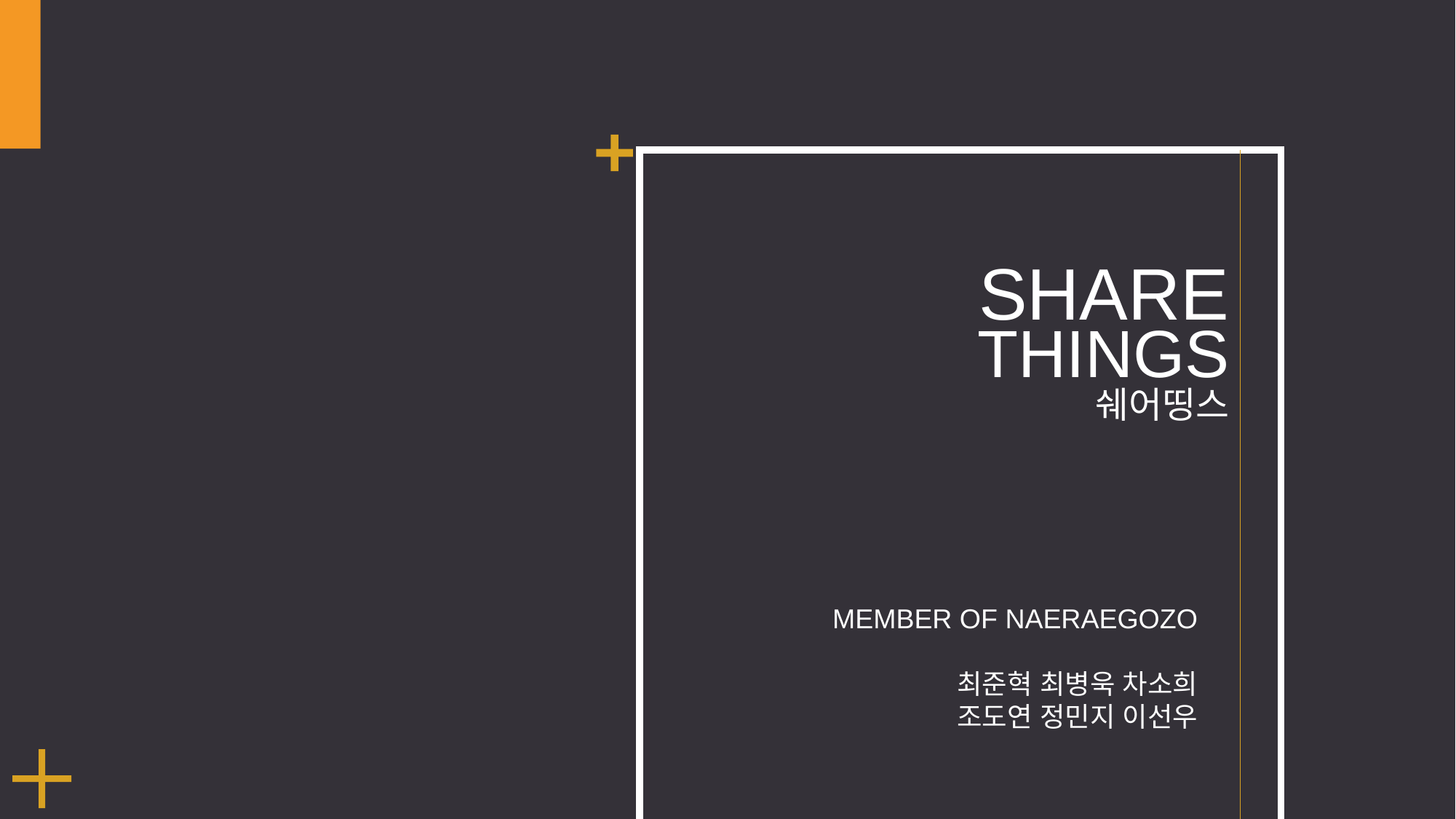

SHARE
THINGS
쉐어띵스
MEMBER OF NAERAEGOZO

최준혁 최병욱 차소희
조도연 정민지 이선우